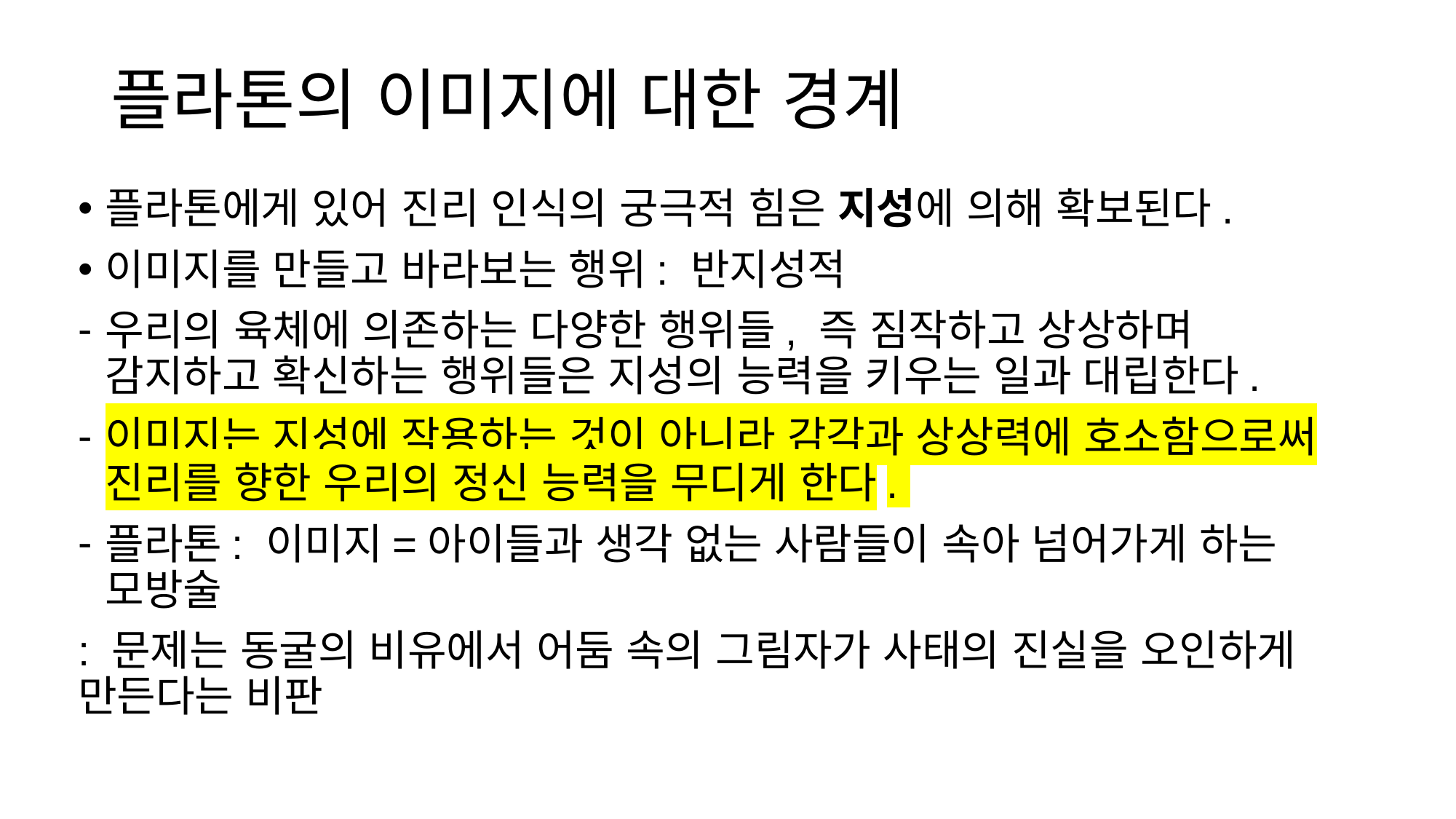

# 플라톤의 이미지에 대한 경계
플라톤에게 있어 진리 인식의 궁극적 힘은 지성에 의해 확보된다.
이미지를 만들고 바라보는 행위: 반지성적
우리의 육체에 의존하는 다양한 행위들, 즉 짐작하고 상상하며 감지하고 확신하는 행위들은 지성의 능력을 키우는 일과 대립한다.
이미지는 지성에 작용하는 것이 아니라 감각과 상상력에 호소함으로써 진리를 향한 우리의 정신 능력을 무디게 한다.
플라톤: 이미지=아이들과 생각 없는 사람들이 속아 넘어가게 하는 모방술
: 문제는 동굴의 비유에서 어둠 속의 그림자가 사태의 진실을 오인하게 만든다는 비판